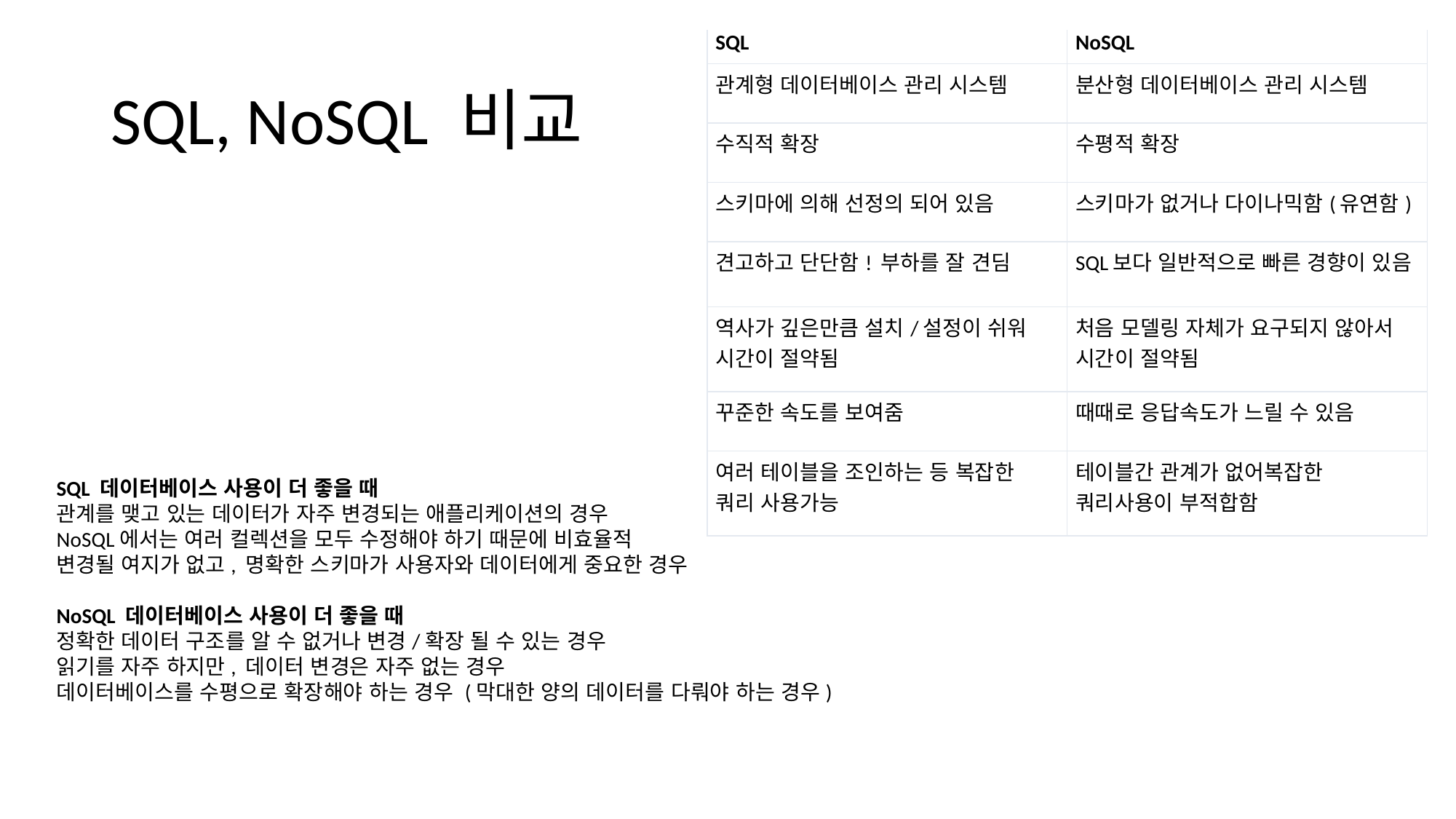

| SQL | NoSQL |
| --- | --- |
| 관계형 데이터베이스 관리 시스템 | 분산형 데이터베이스 관리 시스템 |
| 수직적 확장 | 수평적 확장 |
| 스키마에 의해 선정의 되어 있음 | 스키마가 없거나 다이나믹함(유연함) |
| 견고하고 단단함! 부하를 잘 견딤 | SQL보다 일반적으로 빠른 경향이 있음 |
| 역사가 깊은만큼 설치/설정이 쉬워 시간이 절약됨 | 처음 모델링 자체가 요구되지 않아서 시간이 절약됨 |
| 꾸준한 속도를 보여줌 | 때때로 응답속도가 느릴 수 있음 |
| 여러 테이블을 조인하는 등 복잡한 쿼리 사용가능 | 테이블간 관계가 없어복잡한 쿼리사용이 부적합함 |
# SQL, NoSQL 비교
SQL 데이터베이스 사용이 더 좋을 때
관계를 맺고 있는 데이터가 자주 변경되는 애플리케이션의 경우
NoSQL에서는 여러 컬렉션을 모두 수정해야 하기 때문에 비효율적
변경될 여지가 없고, 명확한 스키마가 사용자와 데이터에게 중요한 경우
NoSQL 데이터베이스 사용이 더 좋을 때
정확한 데이터 구조를 알 수 없거나 변경/확장 될 수 있는 경우
읽기를 자주 하지만, 데이터 변경은 자주 없는 경우
데이터베이스를 수평으로 확장해야 하는 경우 (막대한 양의 데이터를 다뤄야 하는 경우)